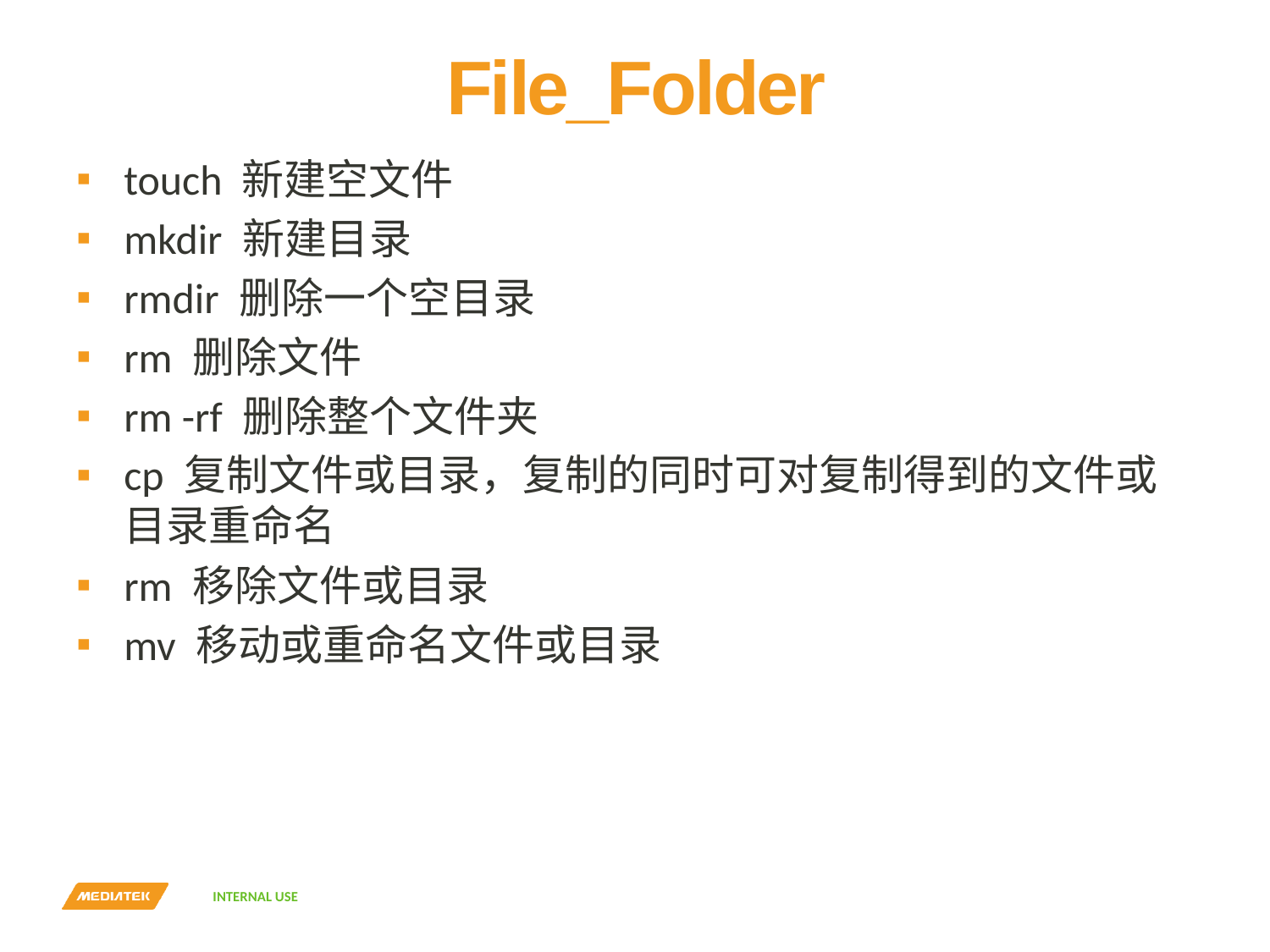

# File_Folder
touch 新建空文件
mkdir 新建目录
rmdir 删除一个空目录
rm 删除文件
rm -rf 删除整个文件夹
cp 复制文件或目录，复制的同时可对复制得到的文件或目录重命名
rm 移除文件或目录
mv 移动或重命名文件或目录